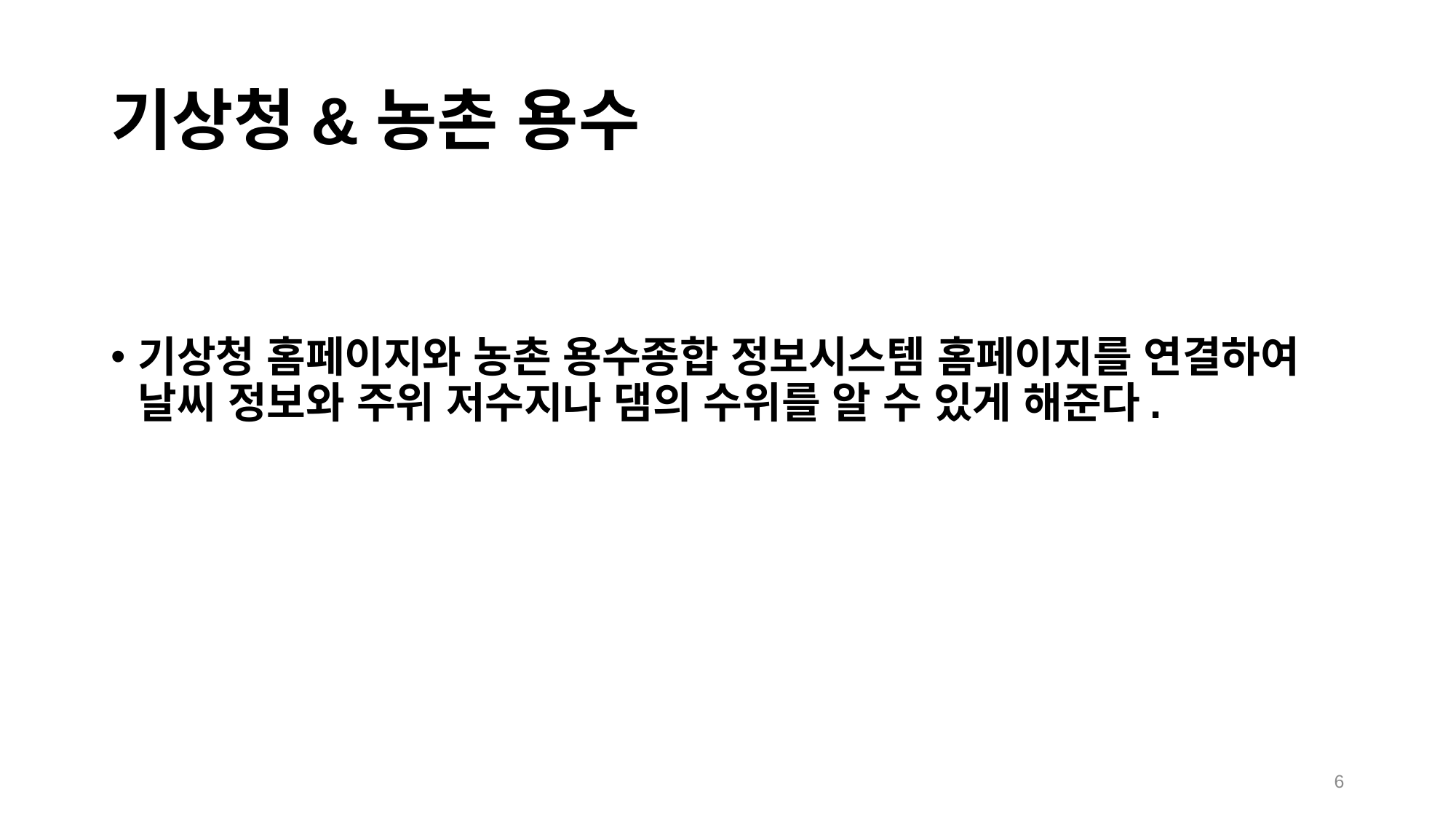

# 기상청&농촌 용수
기상청 홈페이지와 농촌 용수종합 정보시스템 홈페이지를 연결하여 날씨 정보와 주위 저수지나 댐의 수위를 알 수 있게 해준다.
6